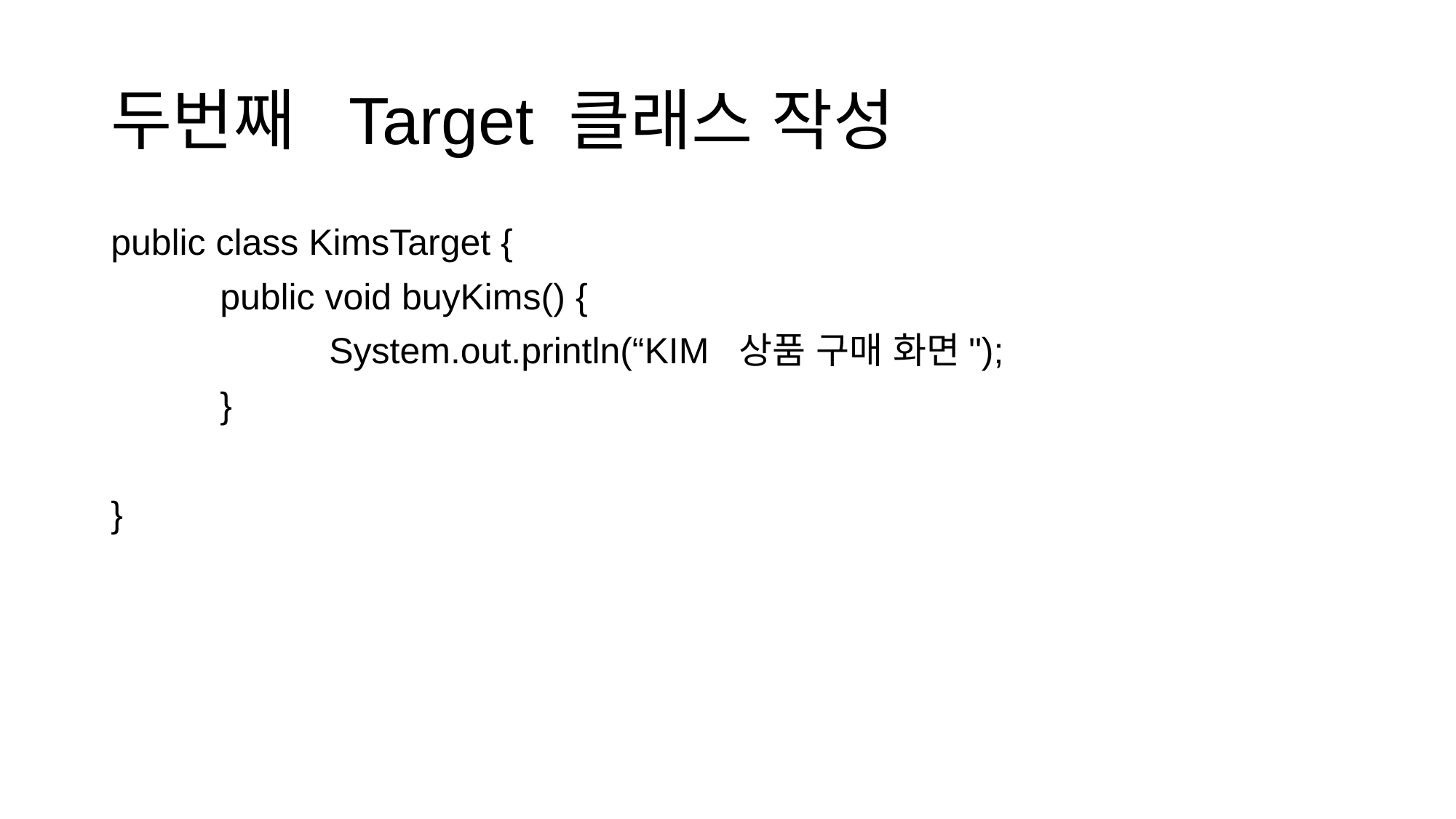

# 두번째  Target 클래스 작성
public class KimsTarget {
	public void buyKims() {
		System.out.println(“KIM  상품 구매 화면");
	}

}